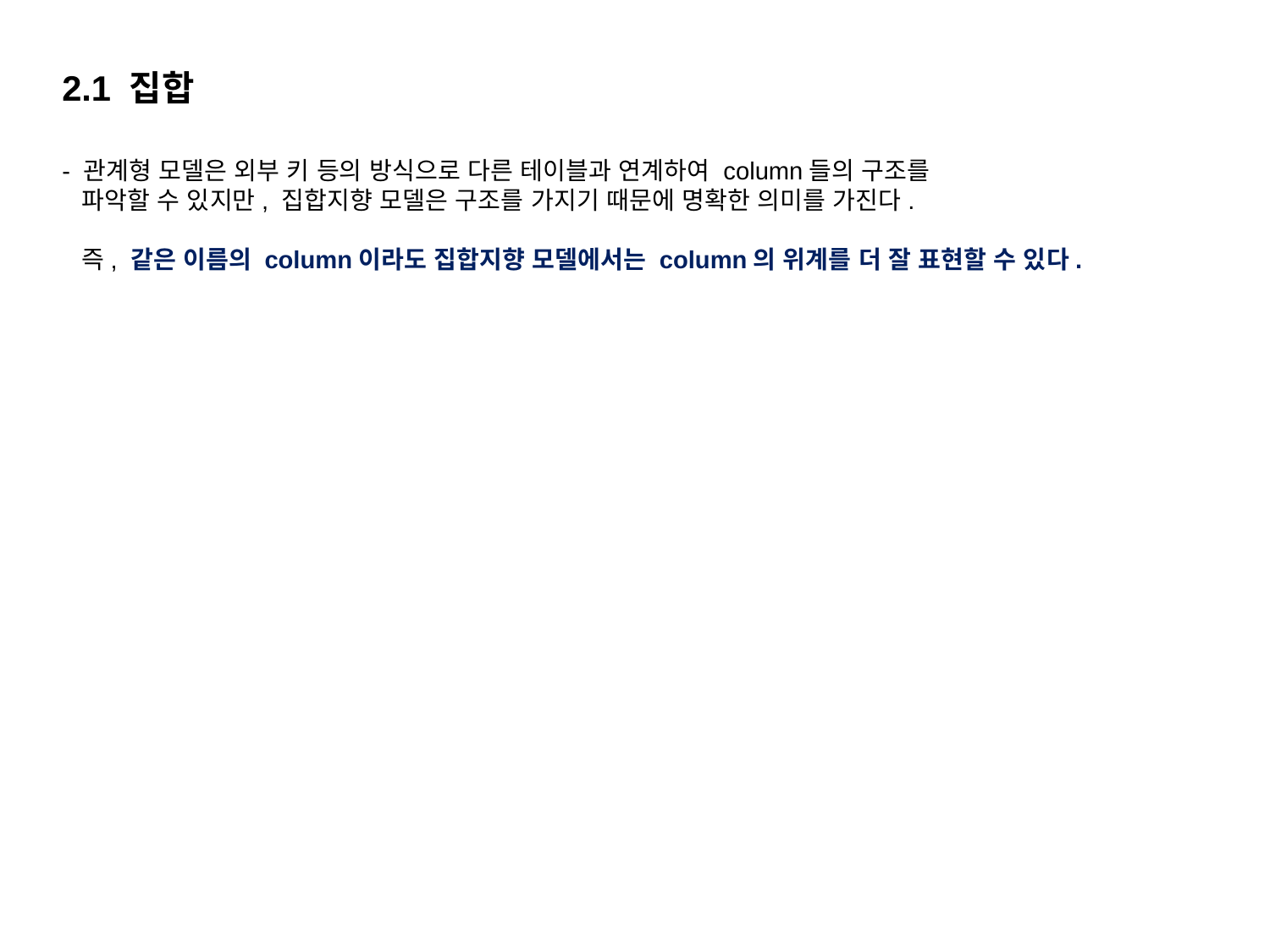

2.1 집합
- 관계형 모델은 외부 키 등의 방식으로 다른 테이블과 연계하여 column들의 구조를
  파악할 수 있지만, 집합지향 모델은 구조를 가지기 때문에 명확한 의미를 가진다.

  즉, 같은 이름의 column이라도 집합지향 모델에서는 column의 위계를 더 잘 표현할 수 있다.